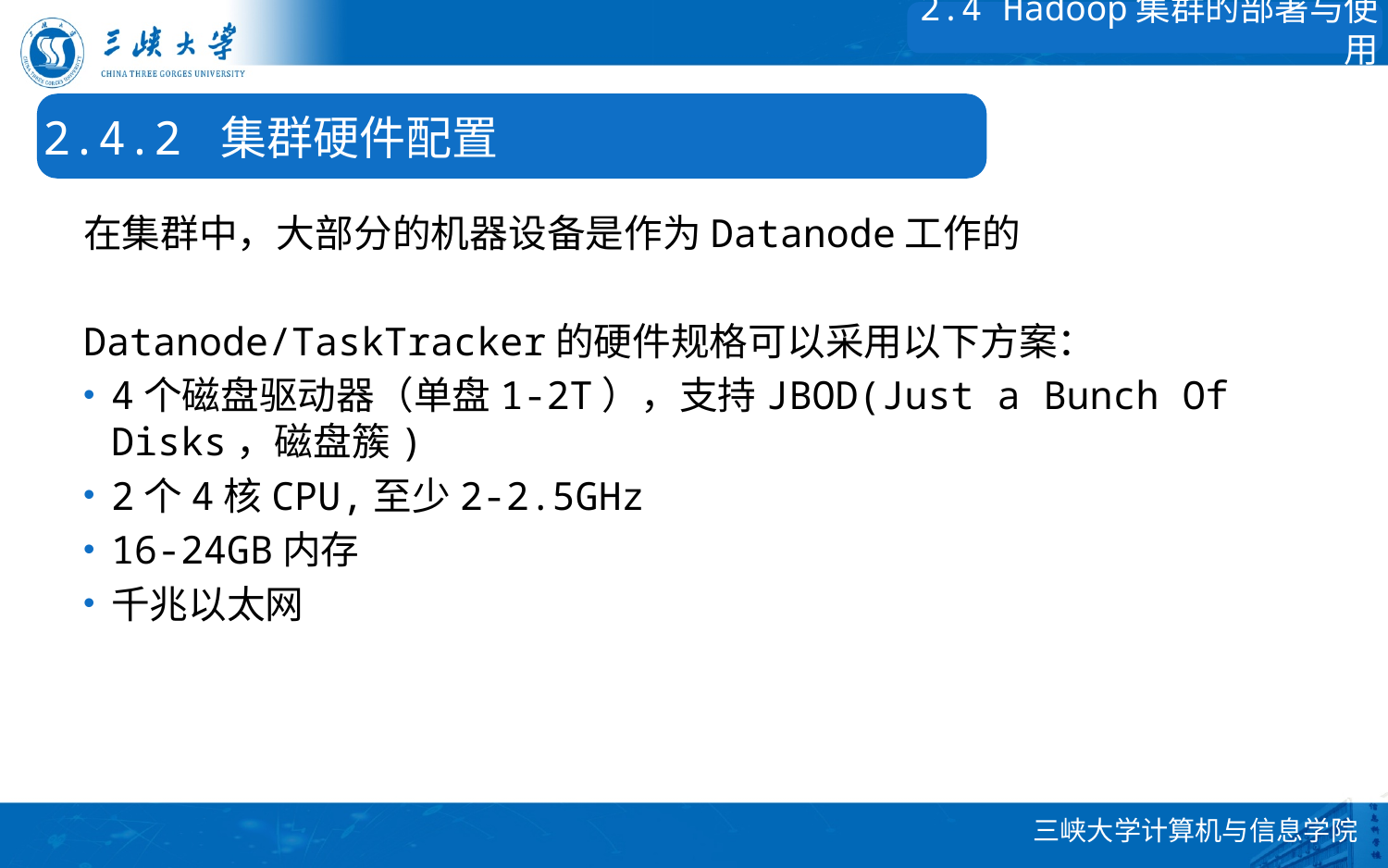

2.4 Hadoop集群的部署与使用
2.4.2 集群硬件配置
在集群中，大部分的机器设备是作为Datanode工作的

Datanode/TaskTracker的硬件规格可以采用以下方案：
4个磁盘驱动器（单盘1-2T），支持JBOD(Just a Bunch Of Disks，磁盘簇)
2个4核CPU,至少2-2.5GHz
16-24GB内存
千兆以太网